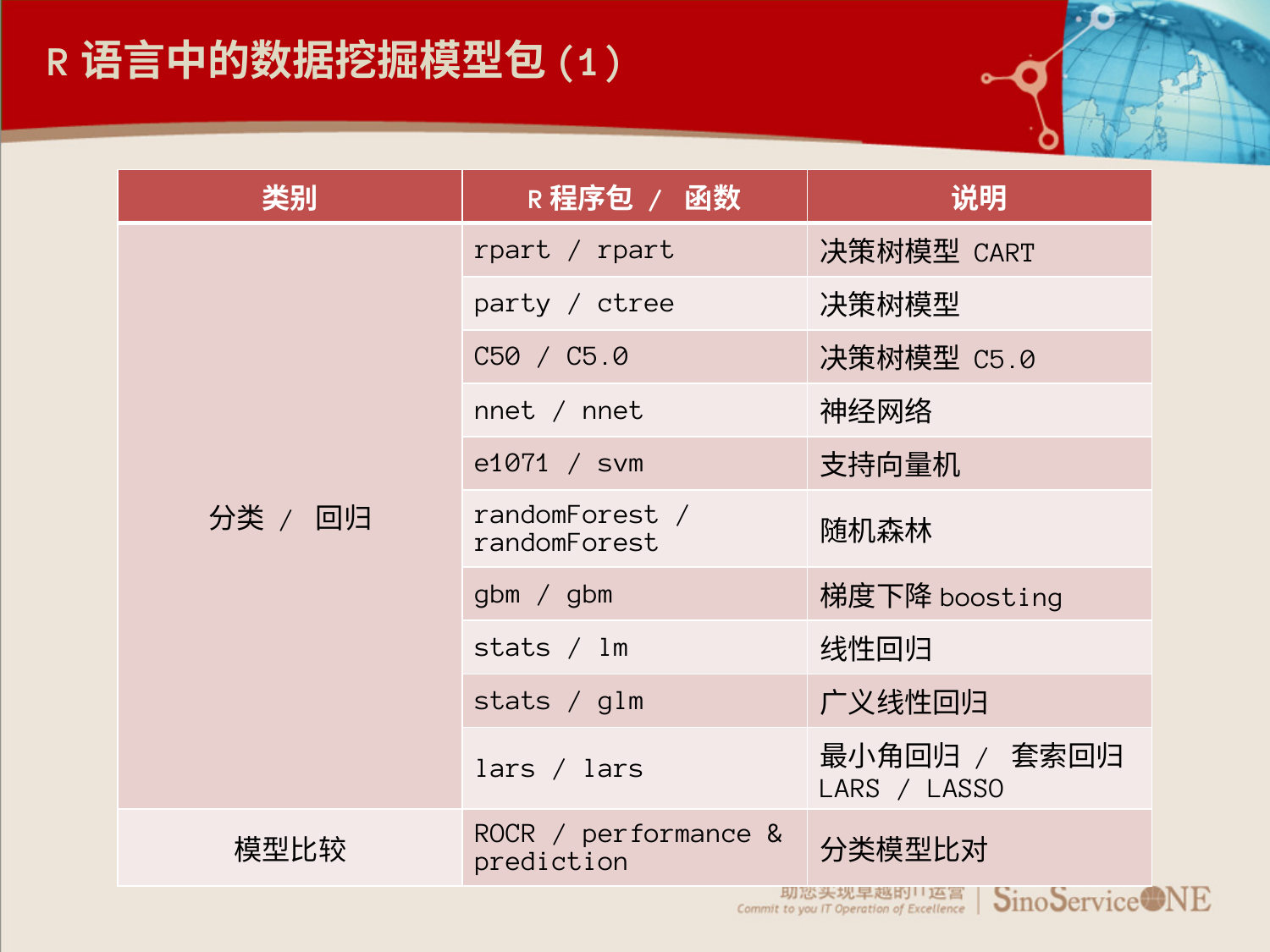

# R语言中的数据挖掘模型包(1)
| 类别 | R程序包 / 函数 | 说明 |
| --- | --- | --- |
| 分类 / 回归 | rpart / rpart | 决策树模型 CART |
|  | party / ctree | 决策树模型 |
|  | C50 / C5.0 | 决策树模型 C5.0 |
|  | nnet / nnet | 神经网络 |
|  | e1071 / svm | 支持向量机 |
|  | randomForest / randomForest | 随机森林 |
|  | gbm / gbm | 梯度下降boosting |
|  | stats / lm | 线性回归 |
|  | stats / glm | 广义线性回归 |
|  | lars / lars | 最小角回归 / 套索回归 LARS / LASSO |
| 模型比较 | ROCR / performance & prediction | 分类模型比对 |